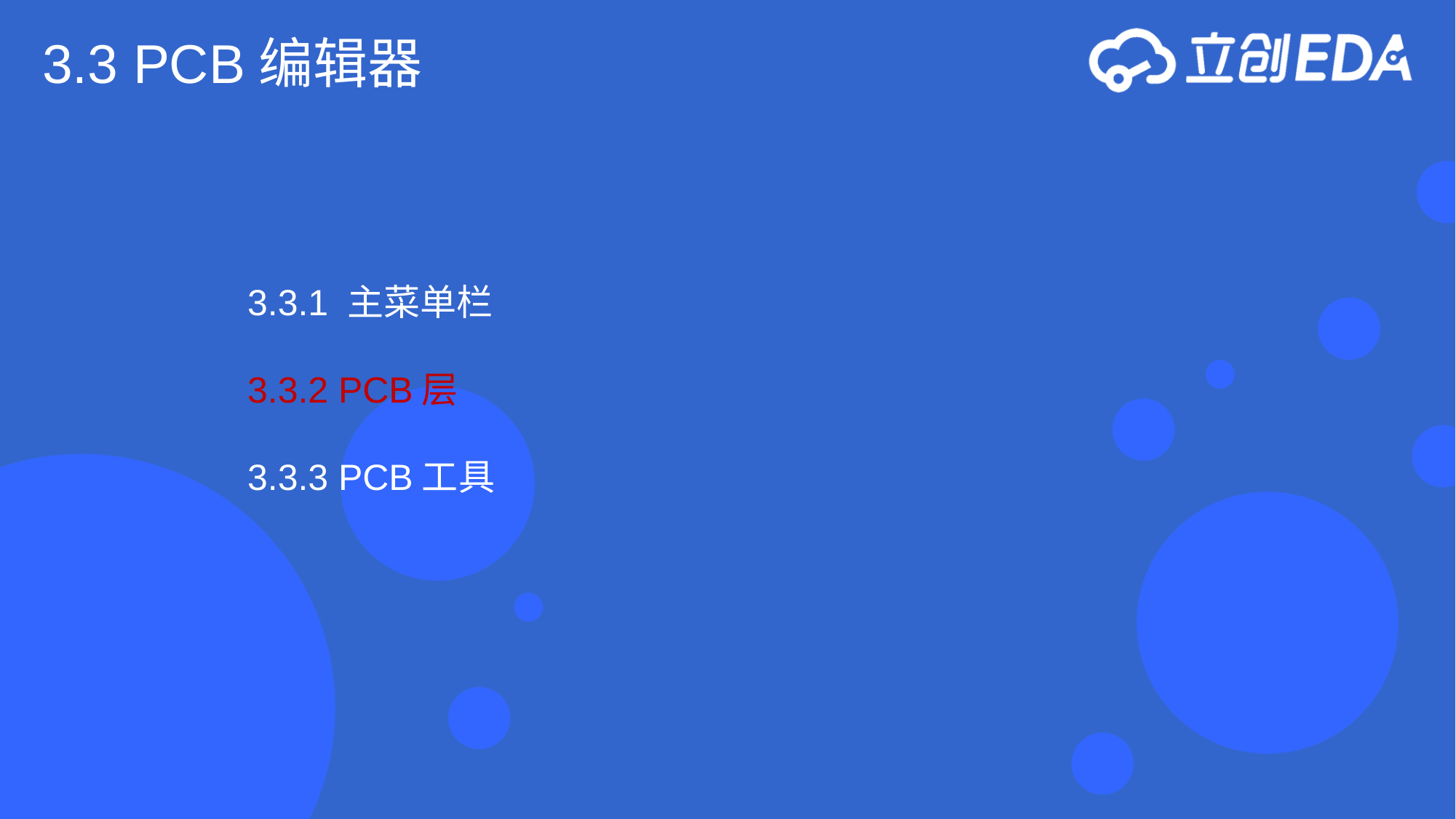

3.3 PCB编辑器
3.3.1 主菜单栏

3.3.2 PCB层

3.3.3 PCB工具